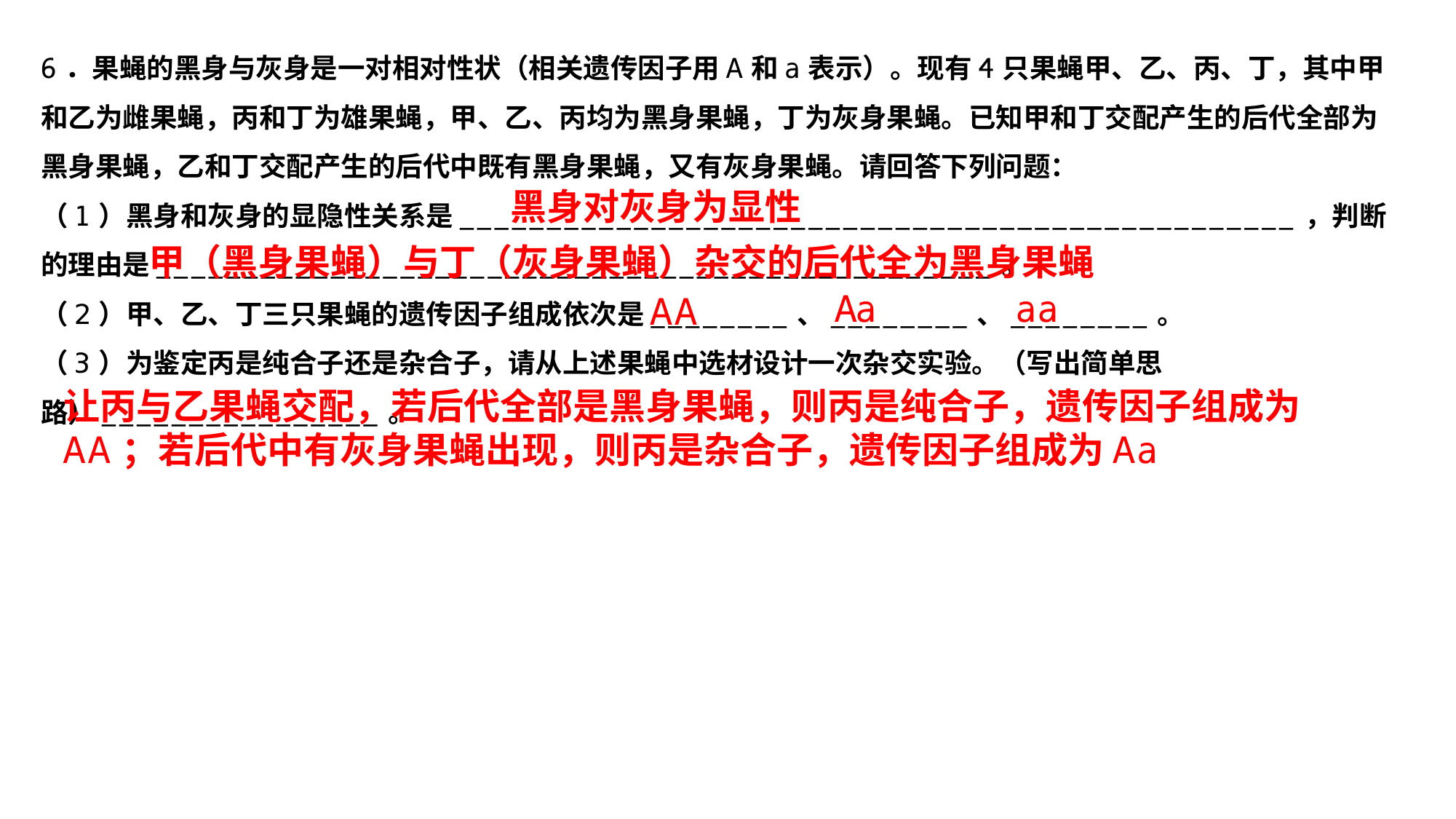

6．果蝇的黑身与灰身是一对相对性状（相关遗传因子用A和a表示）。现有4只果蝇甲、乙、丙、丁，其中甲和乙为雌果蝇，丙和丁为雄果蝇，甲、乙、丙均为黑身果蝇，丁为灰身果蝇。已知甲和丁交配产生的后代全部为黑身果蝇，乙和丁交配产生的后代中既有黑身果蝇，又有灰身果蝇。请回答下列问题：
（1）黑身和灰身的显隐性关系是________________________________________________，判断的理由是________________________________________________。
（2）甲、乙、丁三只果蝇的遗传因子组成依次是________、________、________。
（3）为鉴定丙是纯合子还是杂合子，请从上述果蝇中选材设计一次杂交实验。（写出简单思路）________________。
黑身对灰身为显性
甲（黑身果蝇）与丁（灰身果蝇）杂交的后代全为黑身果蝇
Aa
aa
AA
让丙与乙果蝇交配，若后代全部是黑身果蝇，则丙是纯合子，遗传因子组成为AA；若后代中有灰身果蝇出现，则丙是杂合子，遗传因子组成为Aa